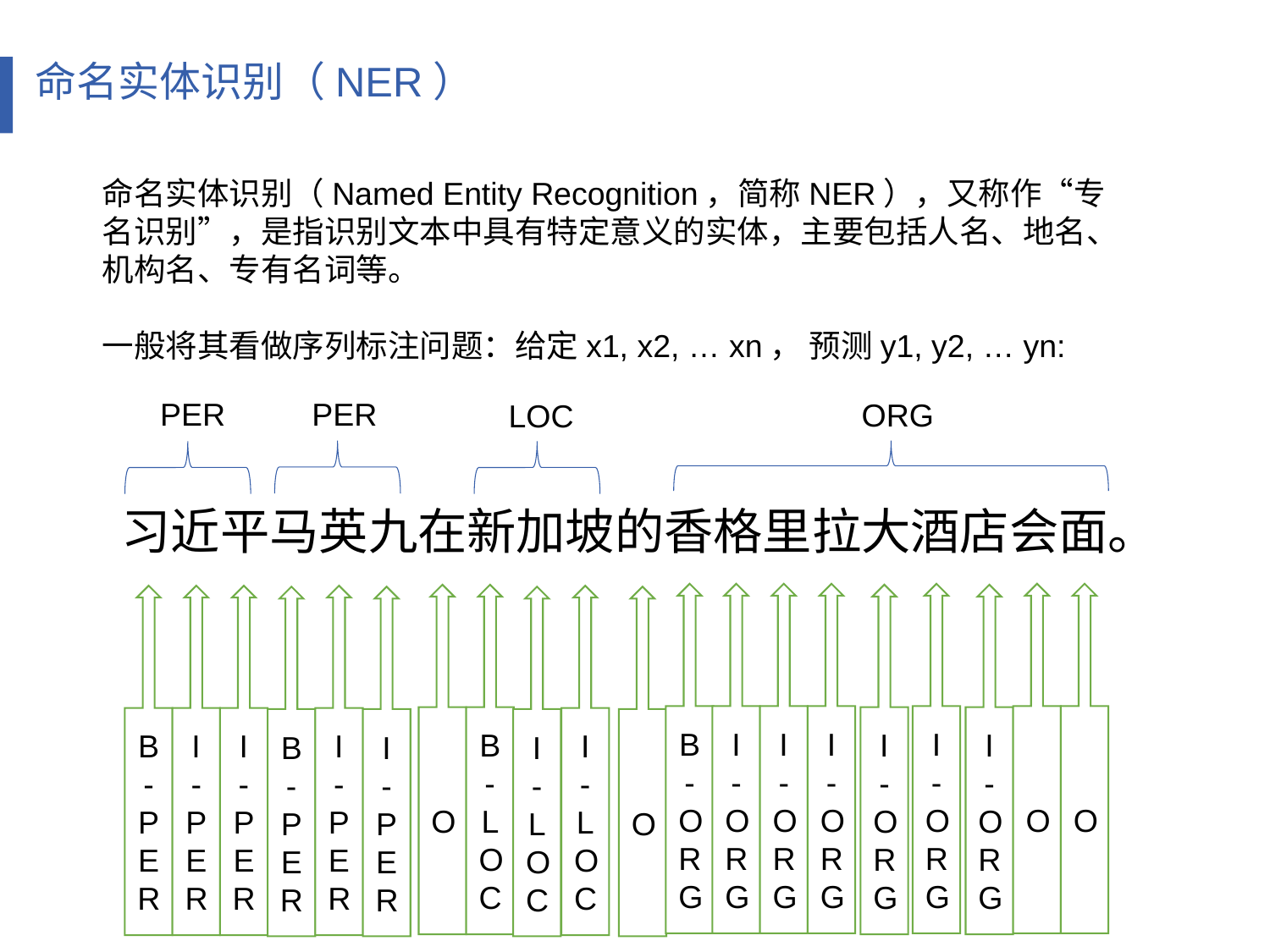

命名实体识别（NER）
命名实体识别（Named Entity Recognition，简称NER），又称作“专名识别”，是指识别文本中具有特定意义的实体，主要包括人名、地名、机构名、专有名词等。

一般将其看做序列标注问题：给定x1, x2, … xn， 预测y1, y2, … yn:

PER
PER
ORG
LOC

习近平马英九在新加坡的香格里拉大酒店会面。
I
-
ORG
O
O
B
-
ORG
I
-
ORG
I
-
ORG
I
-
ORG
I
-
ORG
I
-
ORG
O
B
-
L
O
C
I
-
P
E
R
I
-
L
O
C
I
-
P
E
R
B
-
P
E
R
I
-
P
E
R
B
-
P
E
R
I
-
P
E
R
I
-
L
O
C
O